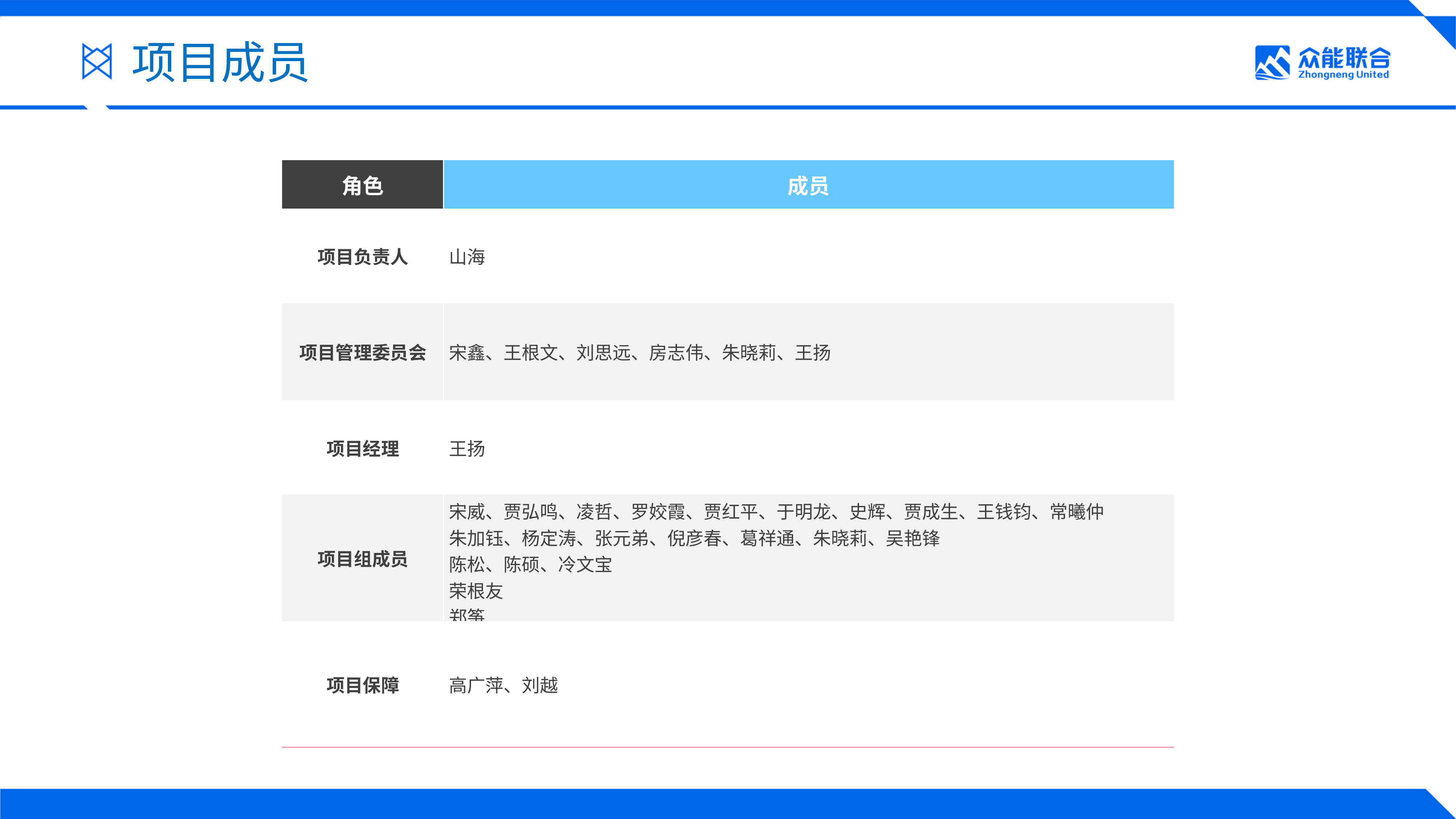

项目成员
| 角色 | 成员 |
| --- | --- |
| 项目负责人 | 山海 |
| 项目管理委员会 | 宋鑫、王根文、刘思远、房志伟、朱晓莉、王扬 |
| 项目经理 | 王扬 |
| 项目组成员 | 宋威、贾弘鸣、凌哲、罗姣霞、贾红平、于明龙、史辉、贾成生、王钱钧、常曦仲 朱加钰、杨定涛、张元弟、倪彦春、葛祥通、朱晓莉、吴艳锋 陈松、陈硕、冷文宝 荣根友 郑筝 |
| 项目保障 | 高广萍、刘越 |